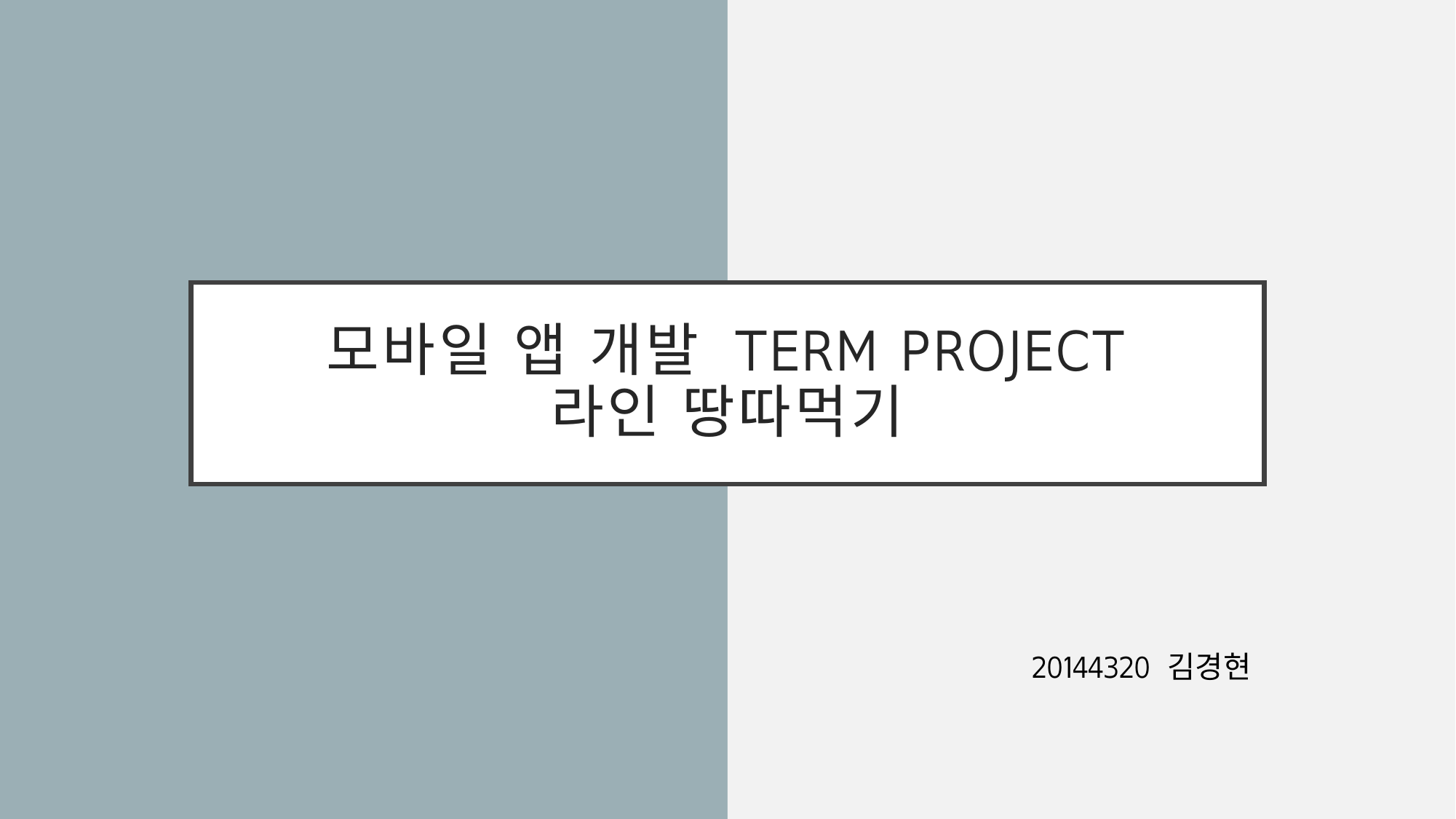

# 모바일 앱 개발 term project 라인 땅따먹기
20144320 김경현